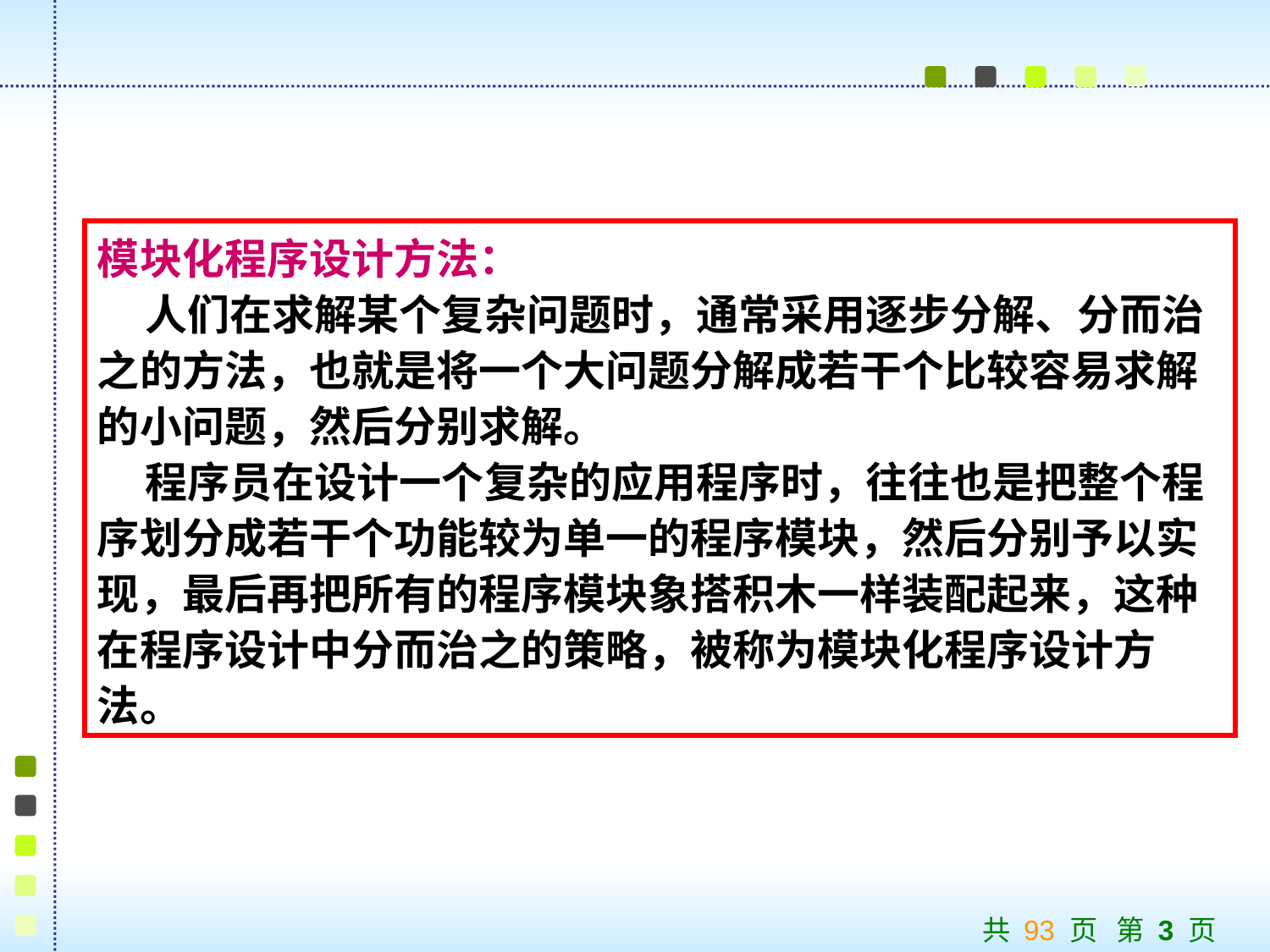

模块化程序设计方法：
    人们在求解某个复杂问题时，通常采用逐步分解、分而治之的方法，也就是将一个大问题分解成若干个比较容易求解的小问题，然后分别求解。
    程序员在设计一个复杂的应用程序时，往往也是把整个程序划分成若干个功能较为单一的程序模块，然后分别予以实现，最后再把所有的程序模块象搭积木一样装配起来，这种在程序设计中分而治之的策略，被称为模块化程序设计方法。
共 93 页   第 3 页